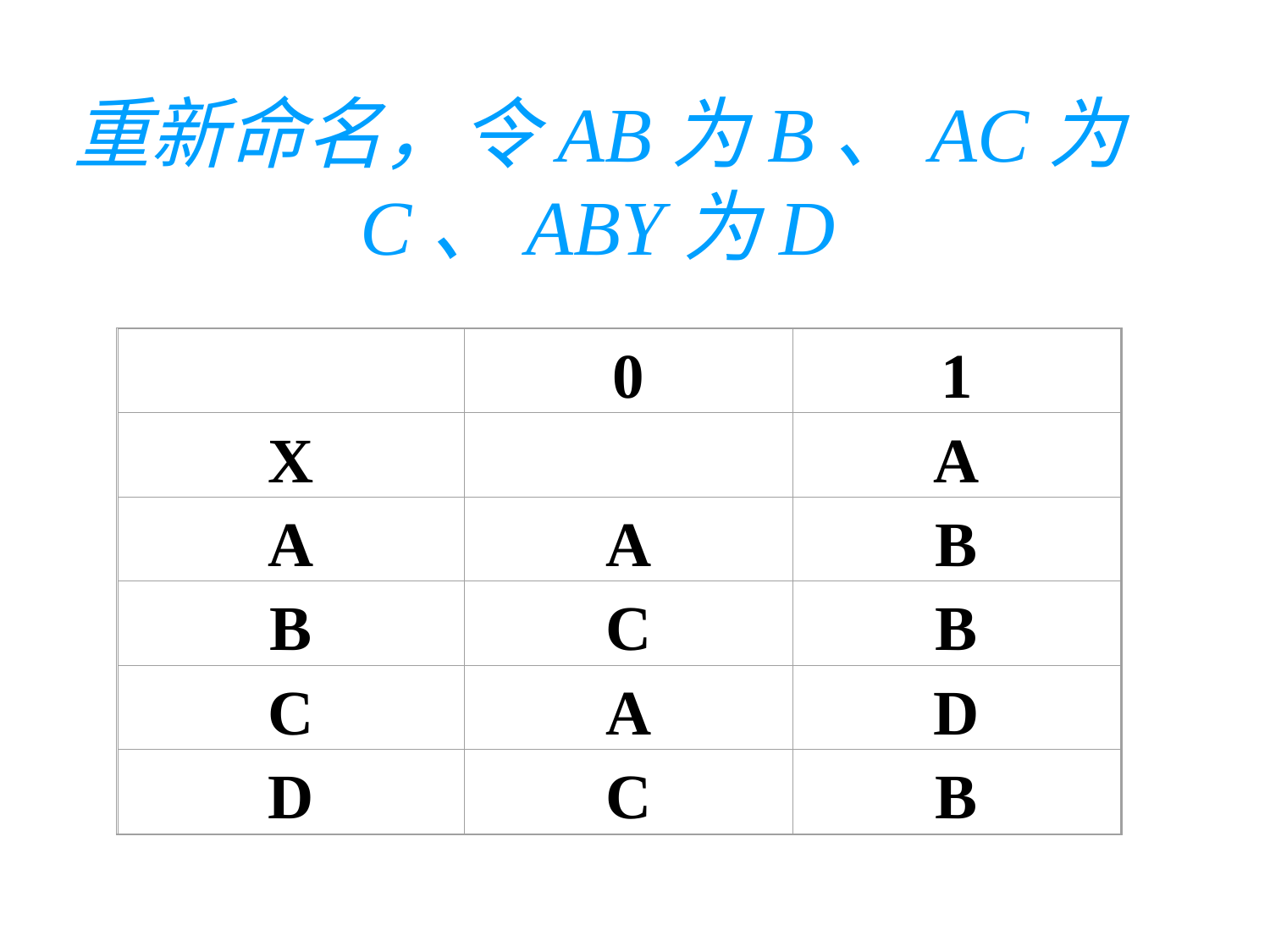

# 重新命名，令AB为B、AC为C、ABY为D

0

1

X

A

A

A

B

B

C

B

C

A

D

D

C

B